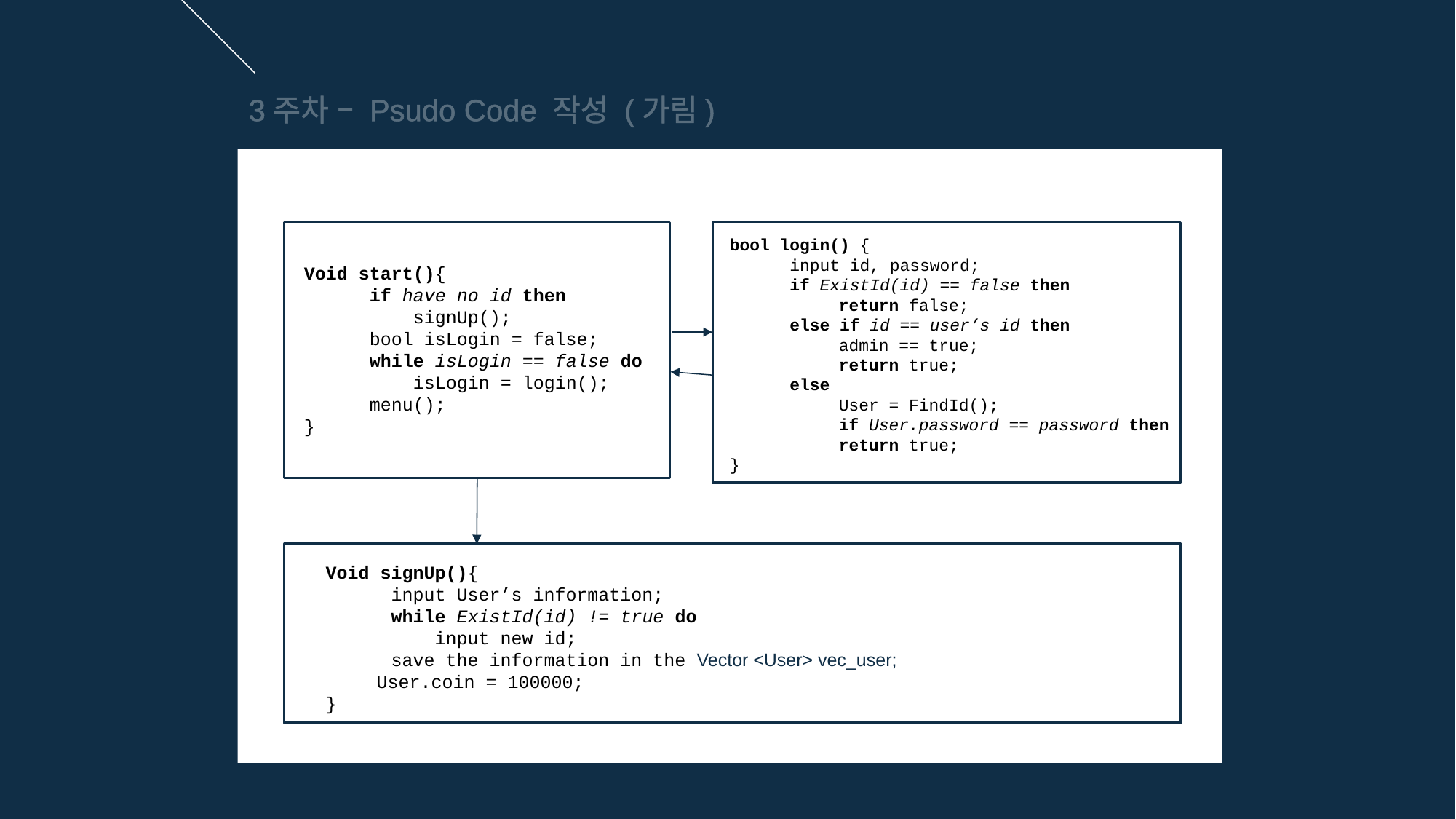

3주차 – Psudo Code 작성 (가림)

bool login() {
      input id, password;
      if ExistId(id) == false then
      	return false;
      else if id == user’s id then
	admin == true;
	return true;
      else
	User = FindId();
	if User.password == password then
	return true;
}
Void start(){
      if have no id then
	signUp();
      bool isLogin = false;
      while isLogin == false do
	isLogin = login();
      menu();
}

Void signUp(){
      input User’s information;
      while ExistId(id) != true do
	input new id;
      save the information in the Vector <User> vec_user;
          User.coin = 100000;
}